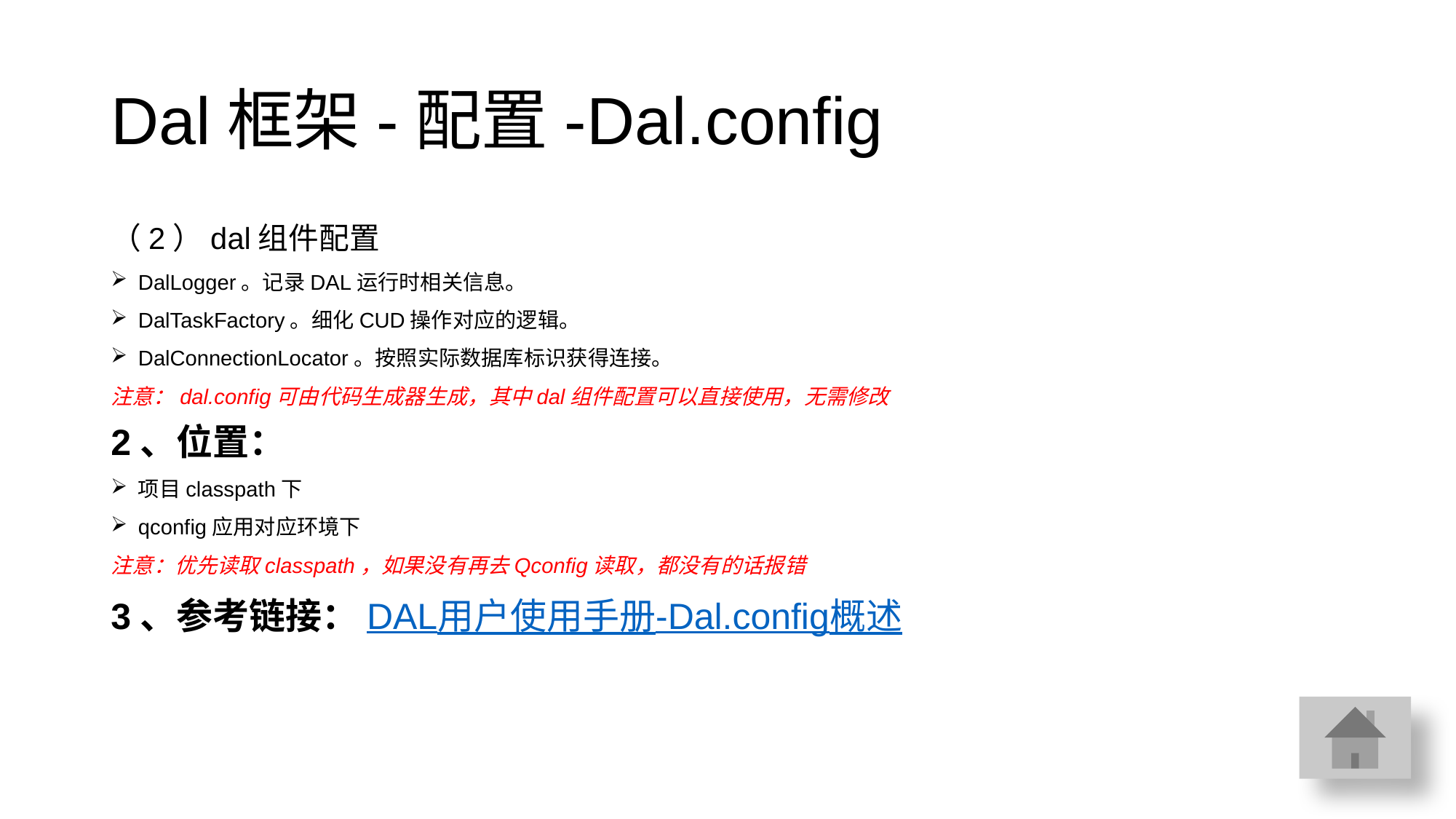

# Dal框架-配置-Dal.config
（2）dal组件配置
DalLogger。记录DAL运行时相关信息。
DalTaskFactory。细化CUD操作对应的逻辑。
DalConnectionLocator。按照实际数据库标识获得连接。
注意：dal.config可由代码生成器生成，其中dal组件配置可以直接使用，无需修改
2、位置：
项目classpath下
qconfig应用对应环境下
注意：优先读取classpath，如果没有再去Qconfig读取，都没有的话报错
3、参考链接：DAL用户使用手册-Dal.config概述